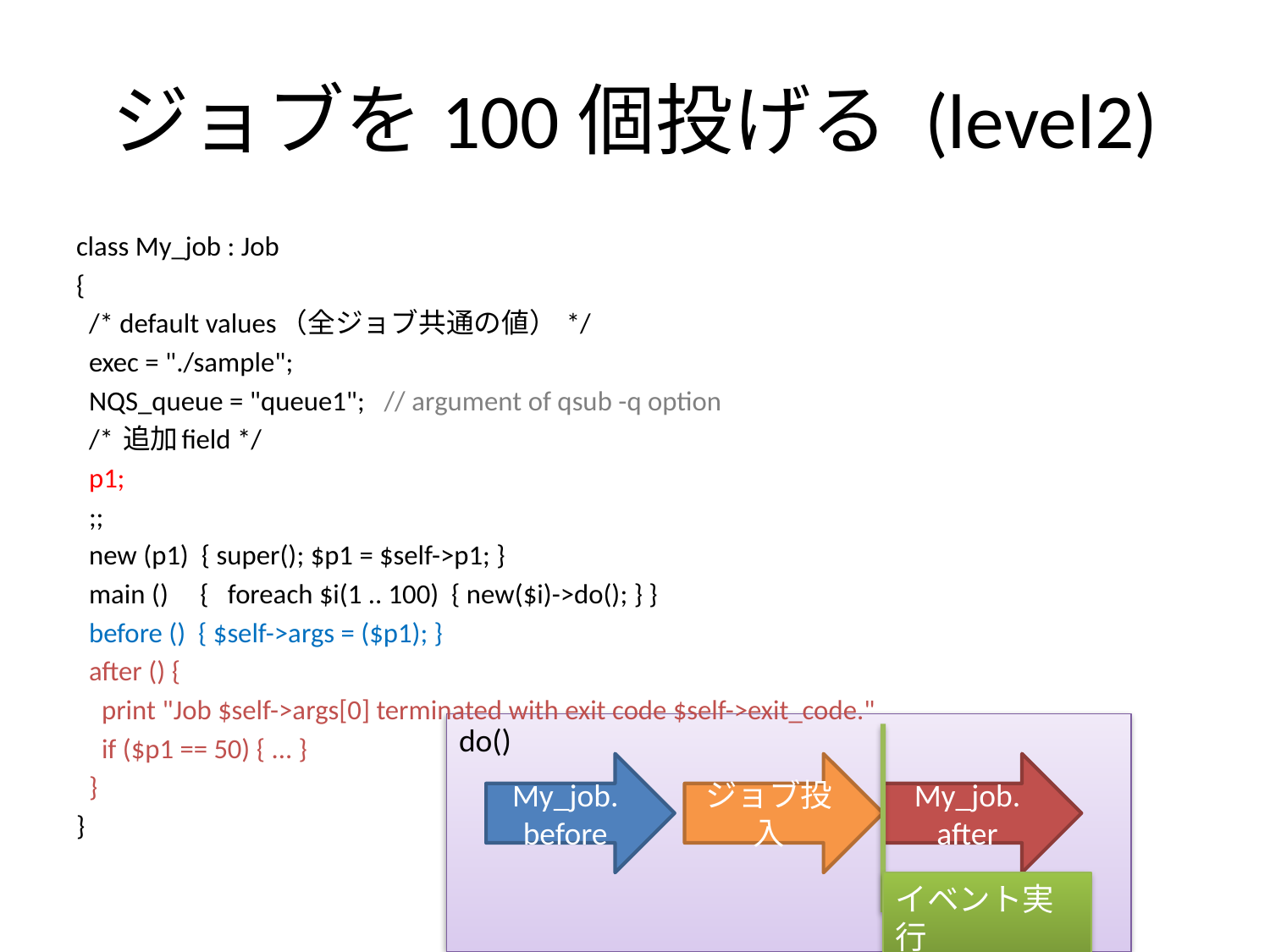

# ジョブを100個投げる (level2)
class My_job : Job
{
  /* default values（全ジョブ共通の値） */
  exec = "./sample";
  NQS_queue = "queue1";   // argument of qsub -q option
  /* 追加field */
  p1;
  ;;
  new (p1)  { super(); $p1 = $self->p1; }
  main ()     {   foreach $i(1 .. 100)  { new($i)->do(); } }
  before ()  { $self->args = ($p1); }
  after () {
    print "Job $self->args[0] terminated with exit code $self->exit_code."
    if ($p1 == 50) { ... }
  }
}
do()
My_job.
before
ジョブ投入
My_job.
after
イベント実行